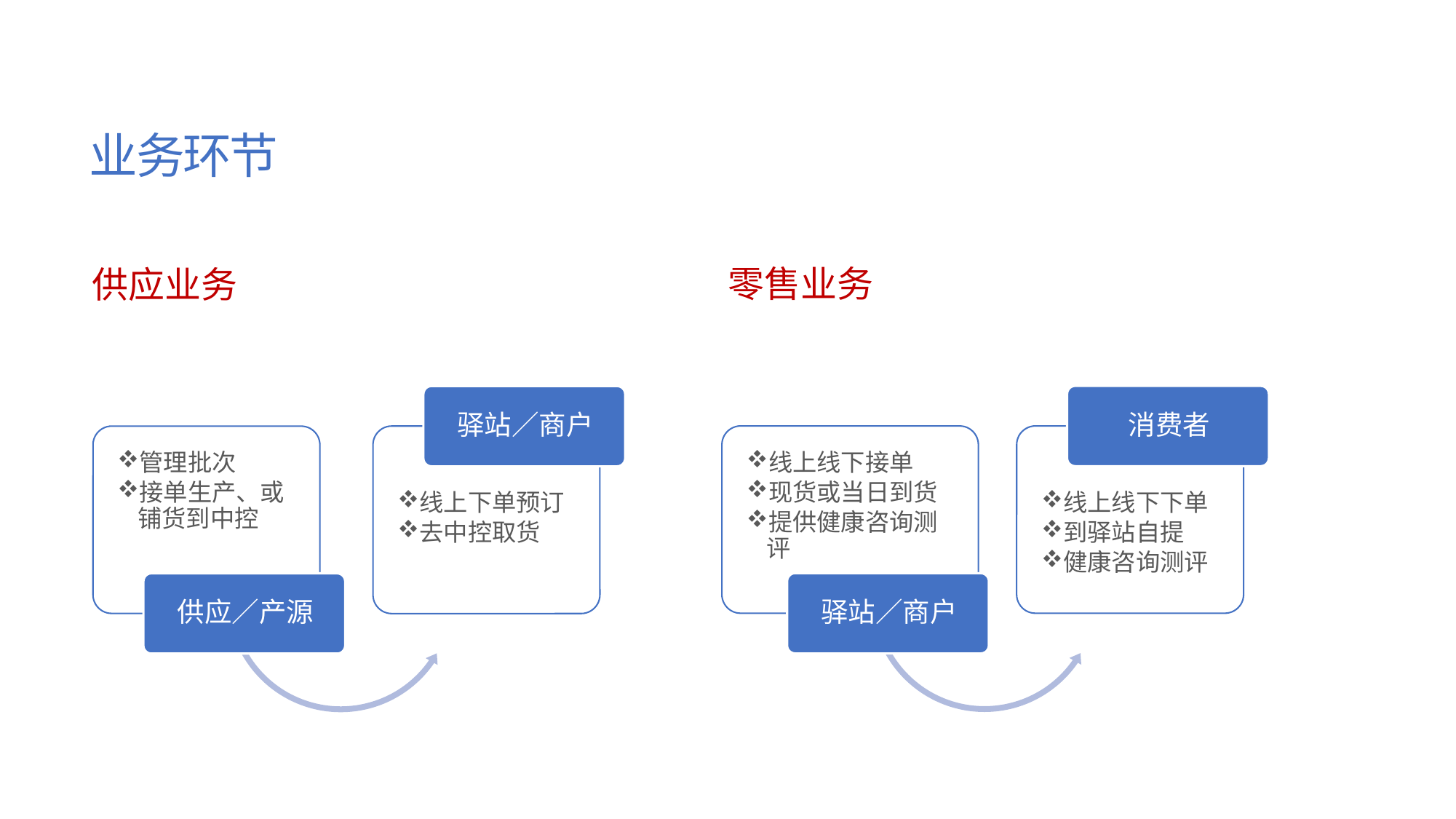

# 业务环节
零售业务
供应业务
线上线下接单
现货或当日到货
提供健康咨询测评
驿站／商户
线上线下下单
到驿站自提
健康咨询测评
消费者
管理批次
接单生产、或铺货到中控
供应／产源
线上下单预订
去中控取货
驿站／商户